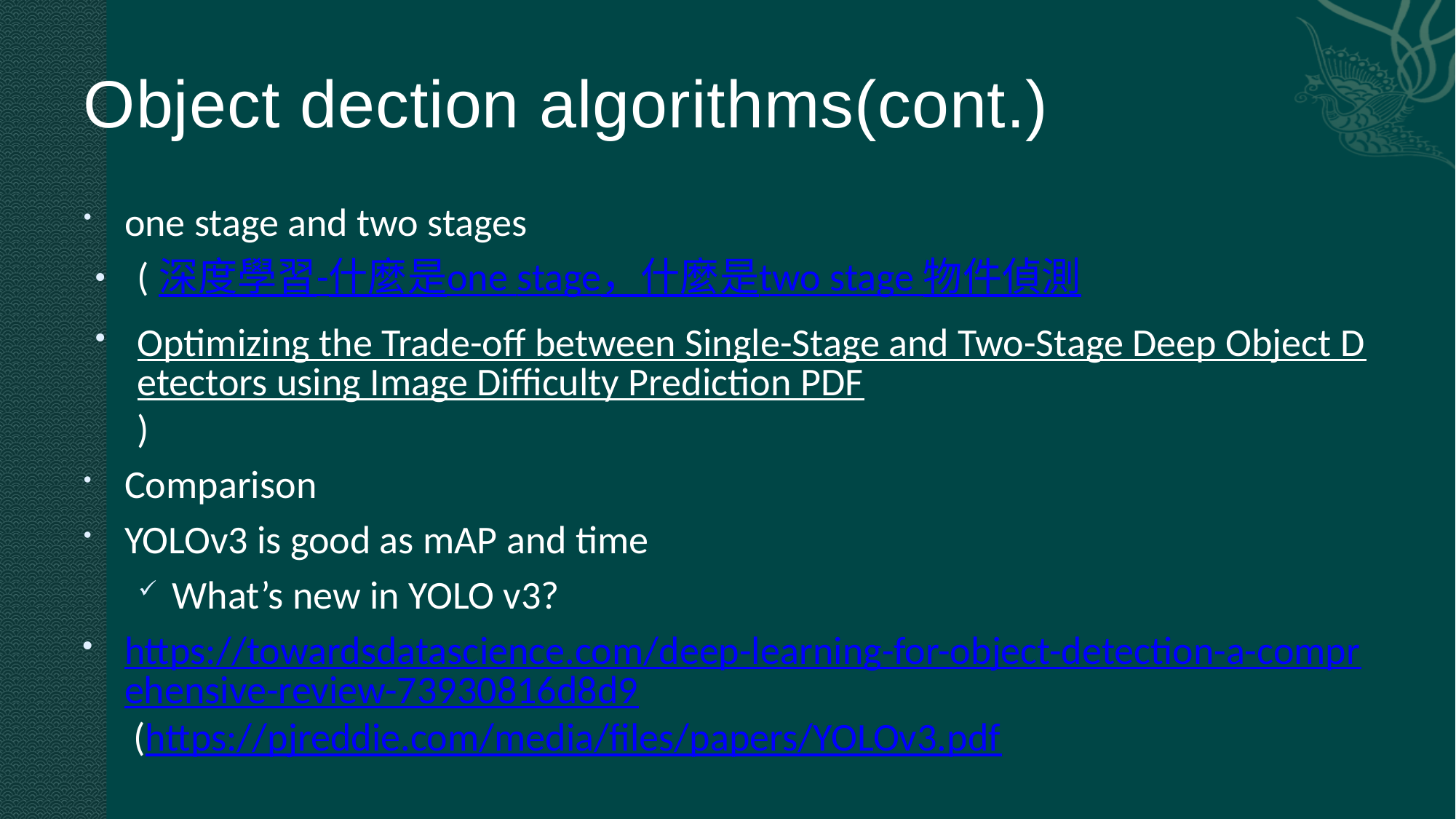

# Object dection algorithms(cont.)
one stage and two stages
(深度學習-什麼是one stage，什麼是two stage 物件偵測
Optimizing the Trade-off between Single-Stage and Two-Stage Deep Object Detectors using Image Difficulty Prediction PDF)
Comparison
YOLOv3 is good as mAP and time
What’s new in YOLO v3?
https://towardsdatascience.com/deep-learning-for-object-detection-a-comprehensive-review-73930816d8d9 (https://pjreddie.com/media/files/papers/YOLOv3.pdf